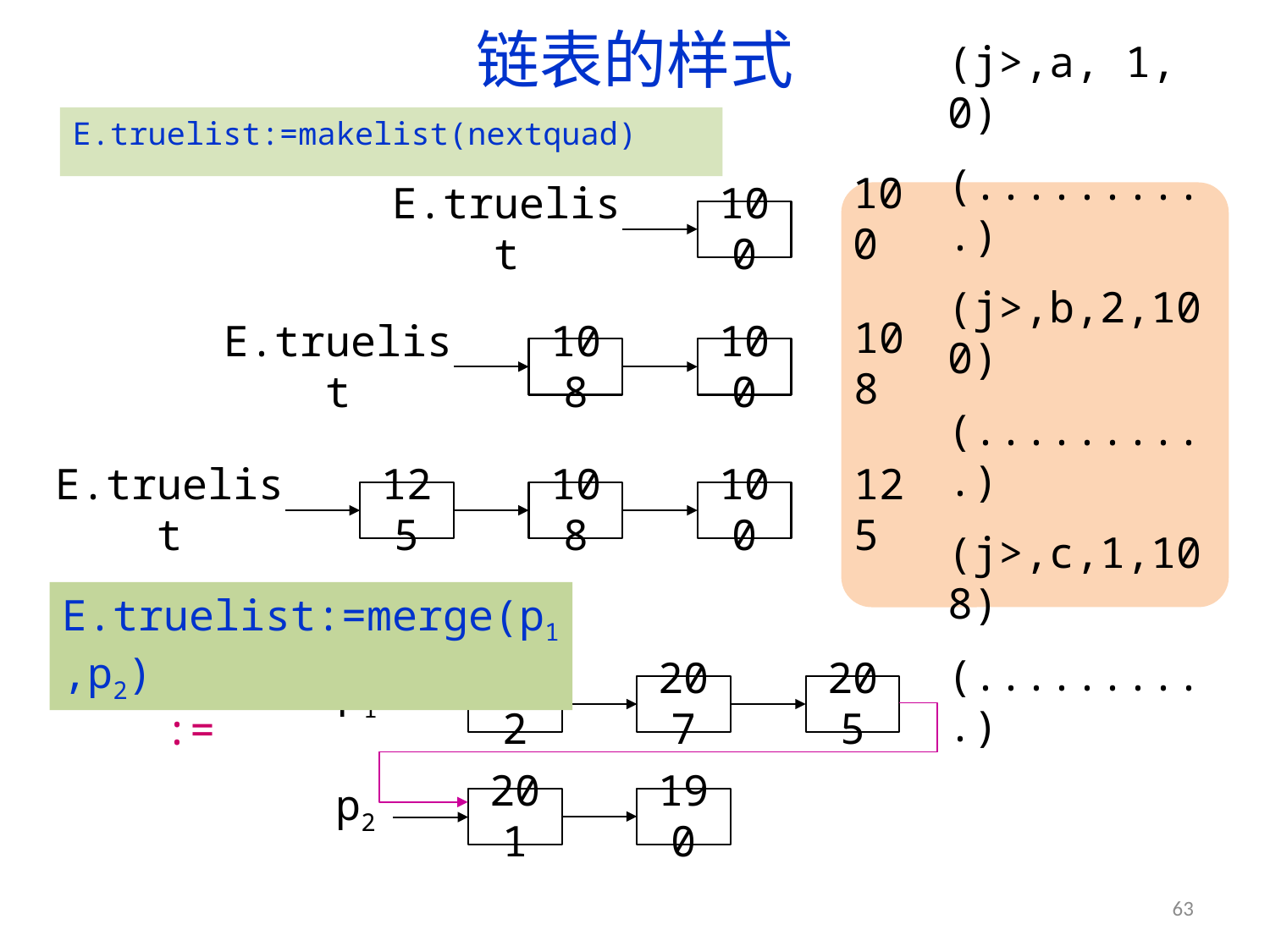

# 链表的样式
E.truelist:=makelist(nextquad)
(j>,a, 1, 0)
(..........)
(j>,b,2,100)
(..........)
(j>,c,1,108)
(..........)
100
108
125

E.truelist
100
E.truelist
108
100
E.truelist
108
100
125
E.truelist:=merge(p1,p2)
p1
207
205
232
201
190
E.truelist:=

p2
63